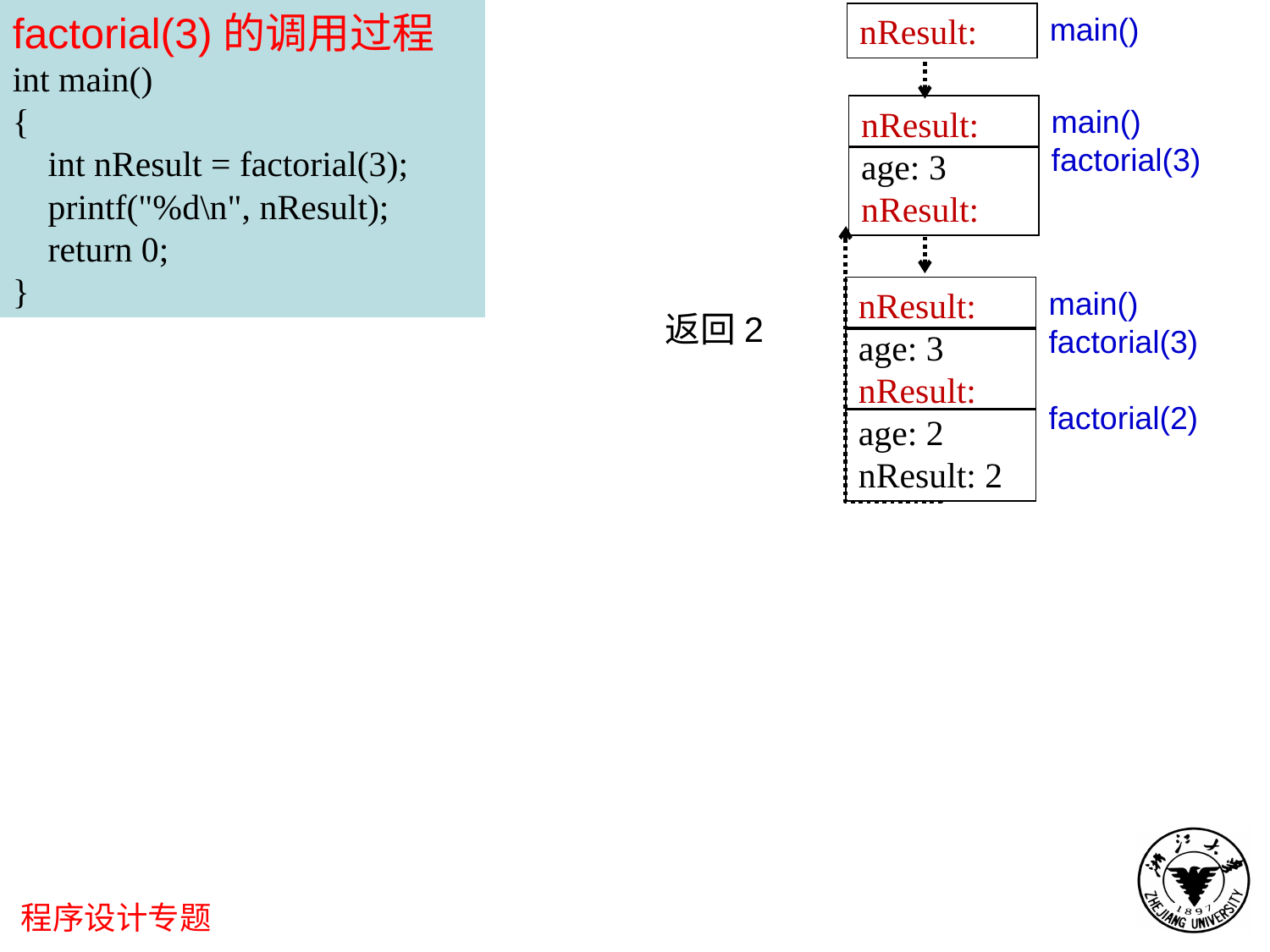

factorial(3)的调用过程
int main()
{
    int nResult = factorial(3);
    printf("%d\n", nResult);
    return 0;
}
nResult:
main()
nResult:
age: 3
nResult:
main()
factorial(3)
nResult:
age: 3
nResult:
age: 2
nResult: 2
main()
factorial(3)

factorial(2)
返回2